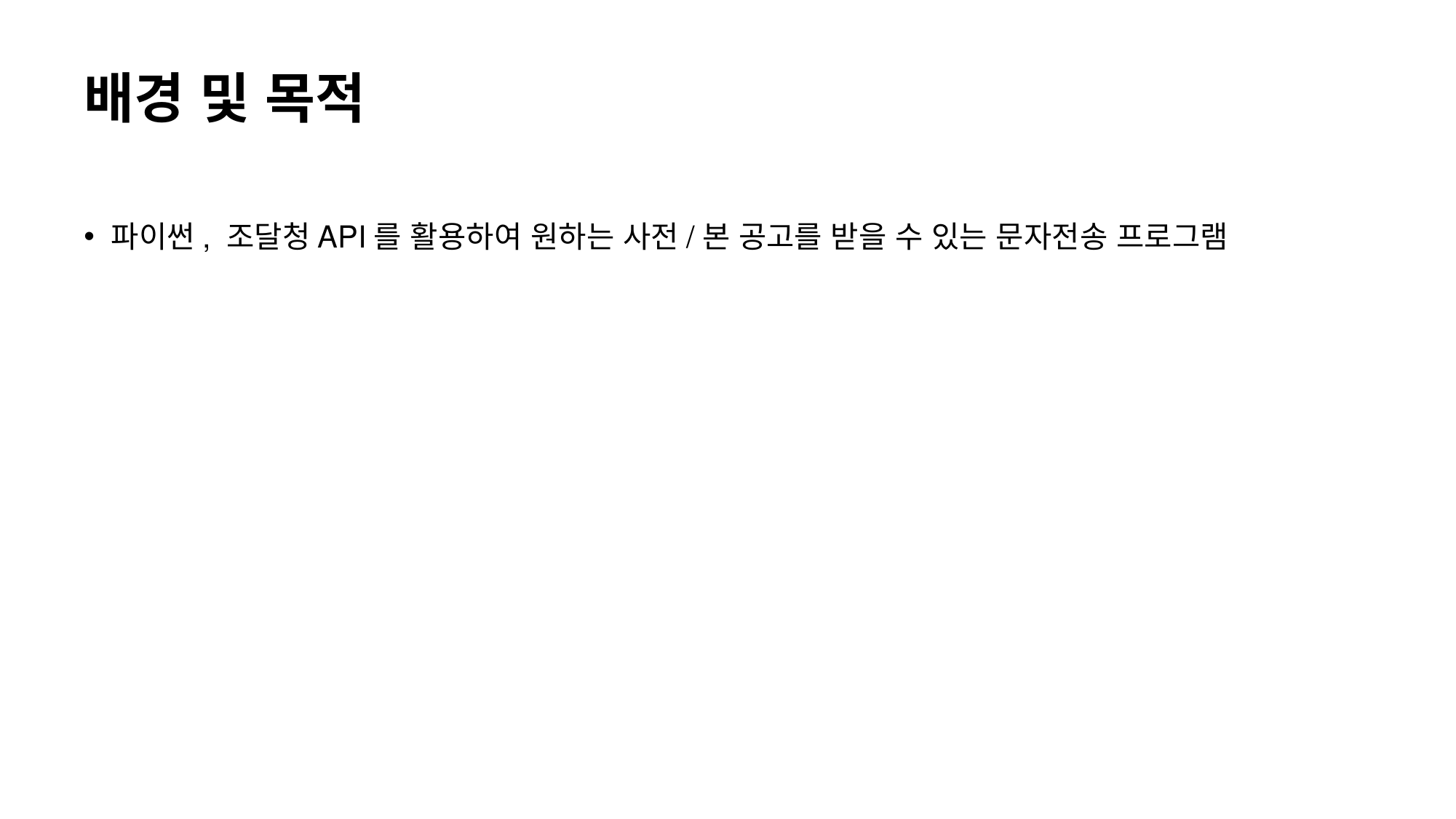

# 배경 및 목적
파이썬, 조달청API를 활용하여 원하는 사전/본 공고를 받을 수 있는 문자전송 프로그램